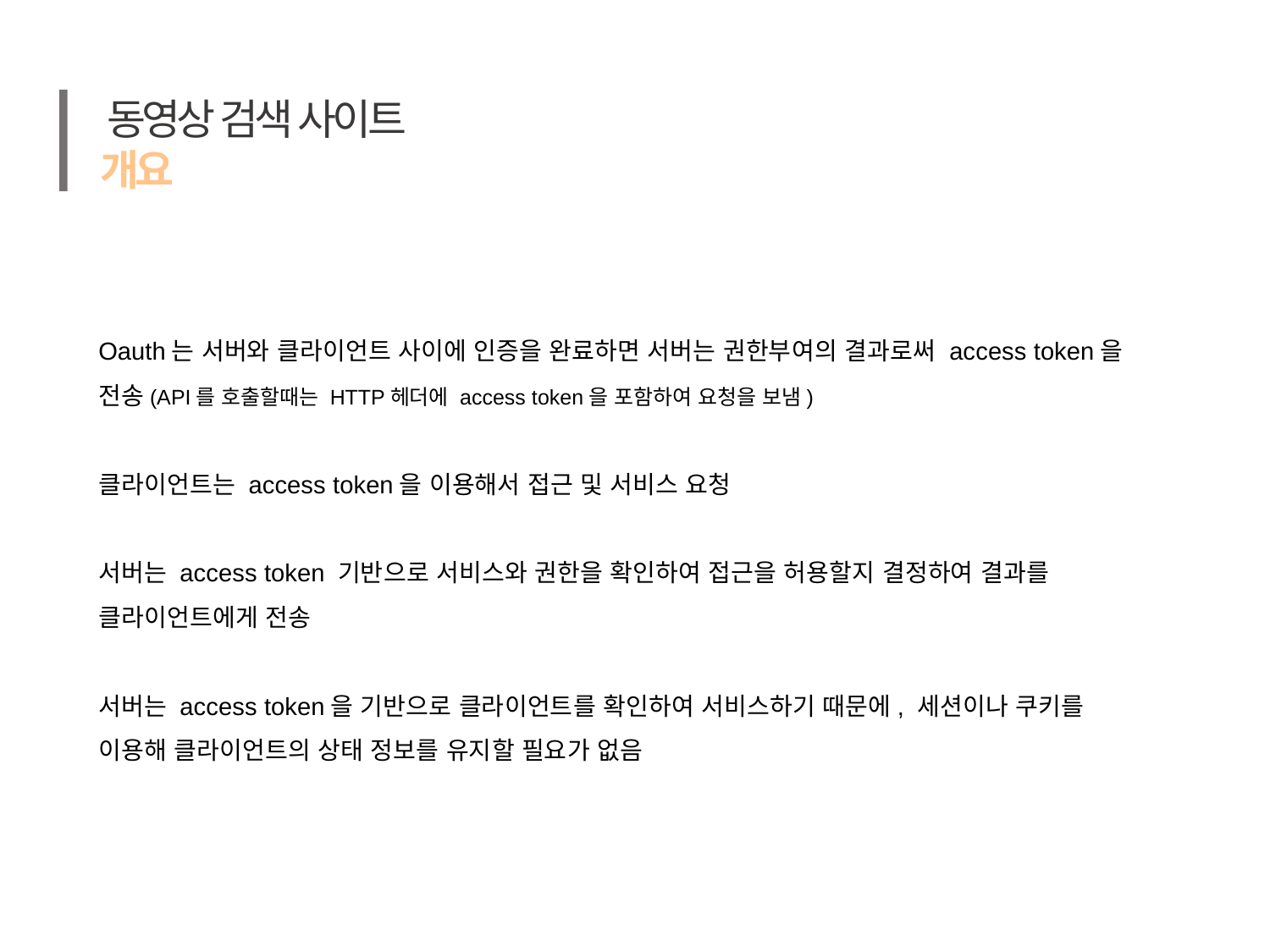

# 동영상 검색 사이트

개요
Oauth는 서버와 클라이언트 사이에 인증을 완료하면 서버는 권한부여의 결과로써 access token을 전송(API를 호출할때는 HTTP헤더에 access token을 포함하여 요청을 보냄)

클라이언트는 access token을 이용해서 접근 및 서비스 요청

서버는 access token 기반으로 서비스와 권한을 확인하여 접근을 허용할지 결정하여 결과를 클라이언트에게 전송

서버는 access token을 기반으로 클라이언트를 확인하여 서비스하기 때문에, 세션이나 쿠키를 이용해 클라이언트의 상태 정보를 유지할 필요가 없음